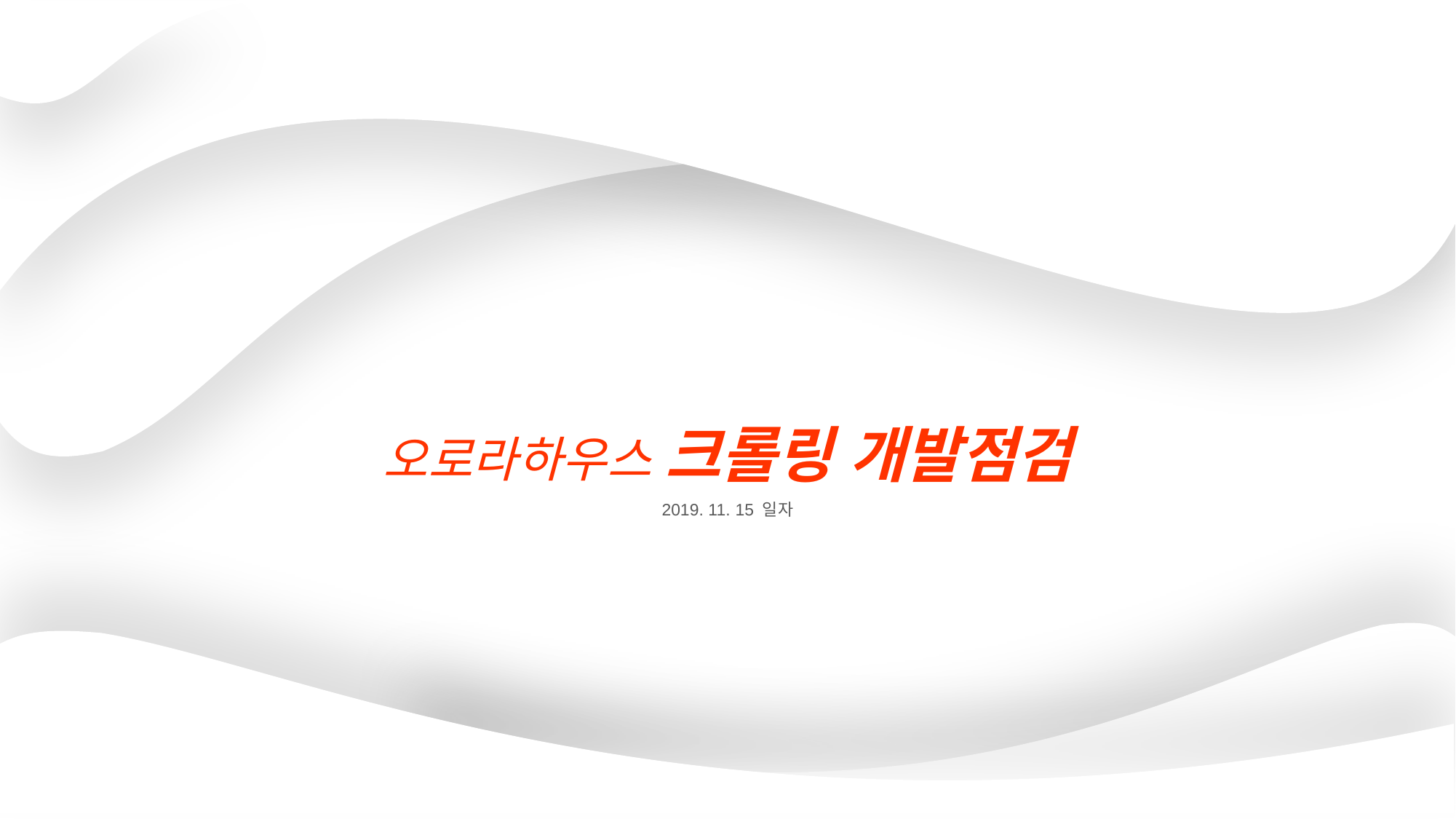

오로라하우스 크롤링 개발점검
2019. 11. 15 일자